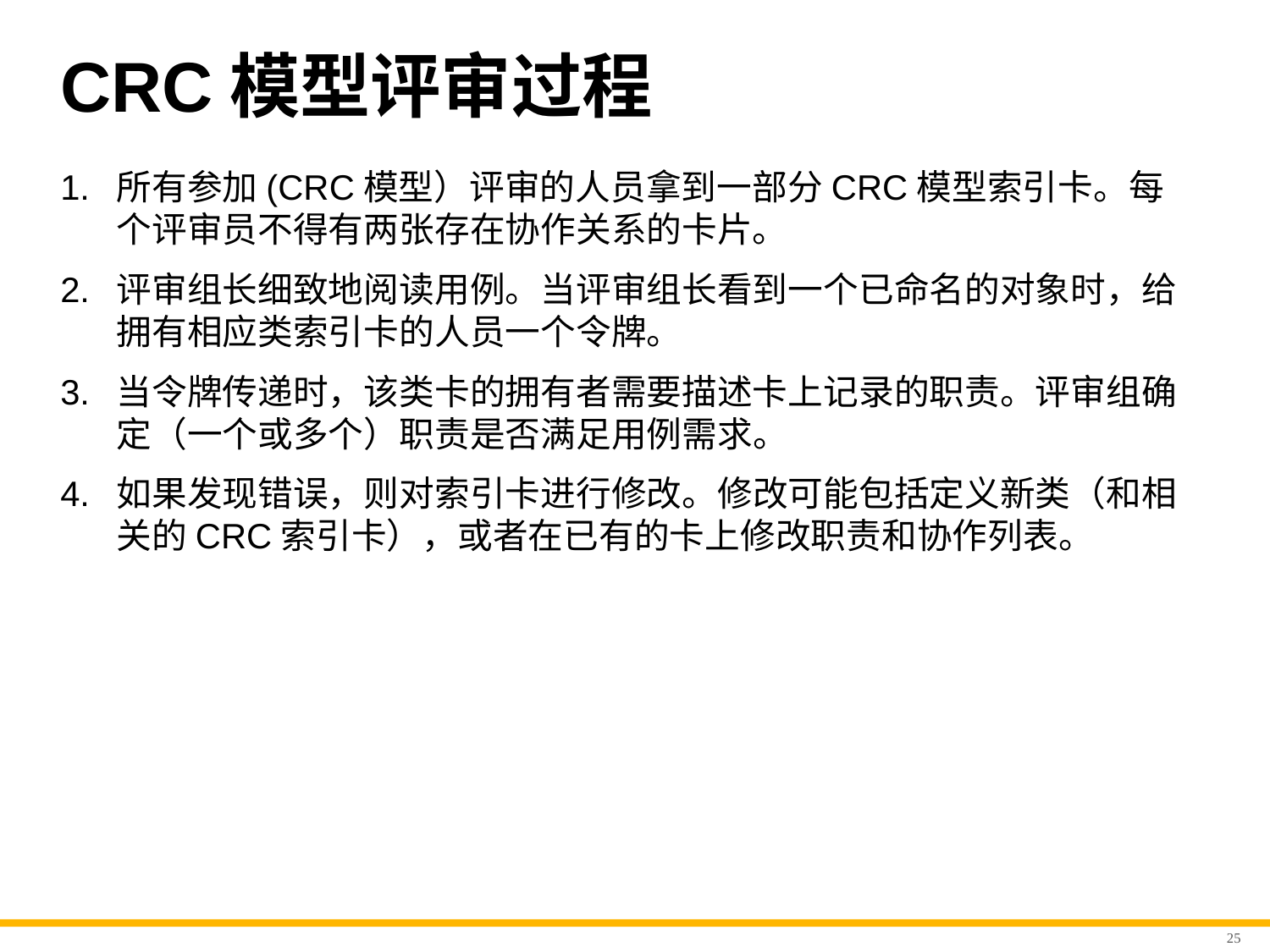

# CRC模型评审过程
所有参加(CRC模型）评审的人员拿到一部分CRC模型索引卡。每个评审员不得有两张存在协作关系的卡片。
评审组长细致地阅读用例。当评审组长看到一个已命名的对象时，给拥有相应类索引卡的人员一个令牌。
当令牌传递时，该类卡的拥有者需要描述卡上记录的职责。评审组确定（一个或多个）职责是否满足用例需求。
如果发现错误，则对索引卡进行修改。修改可能包括定义新类（和相关的CRC索引卡），或者在已有的卡上修改职责和协作列表。
25